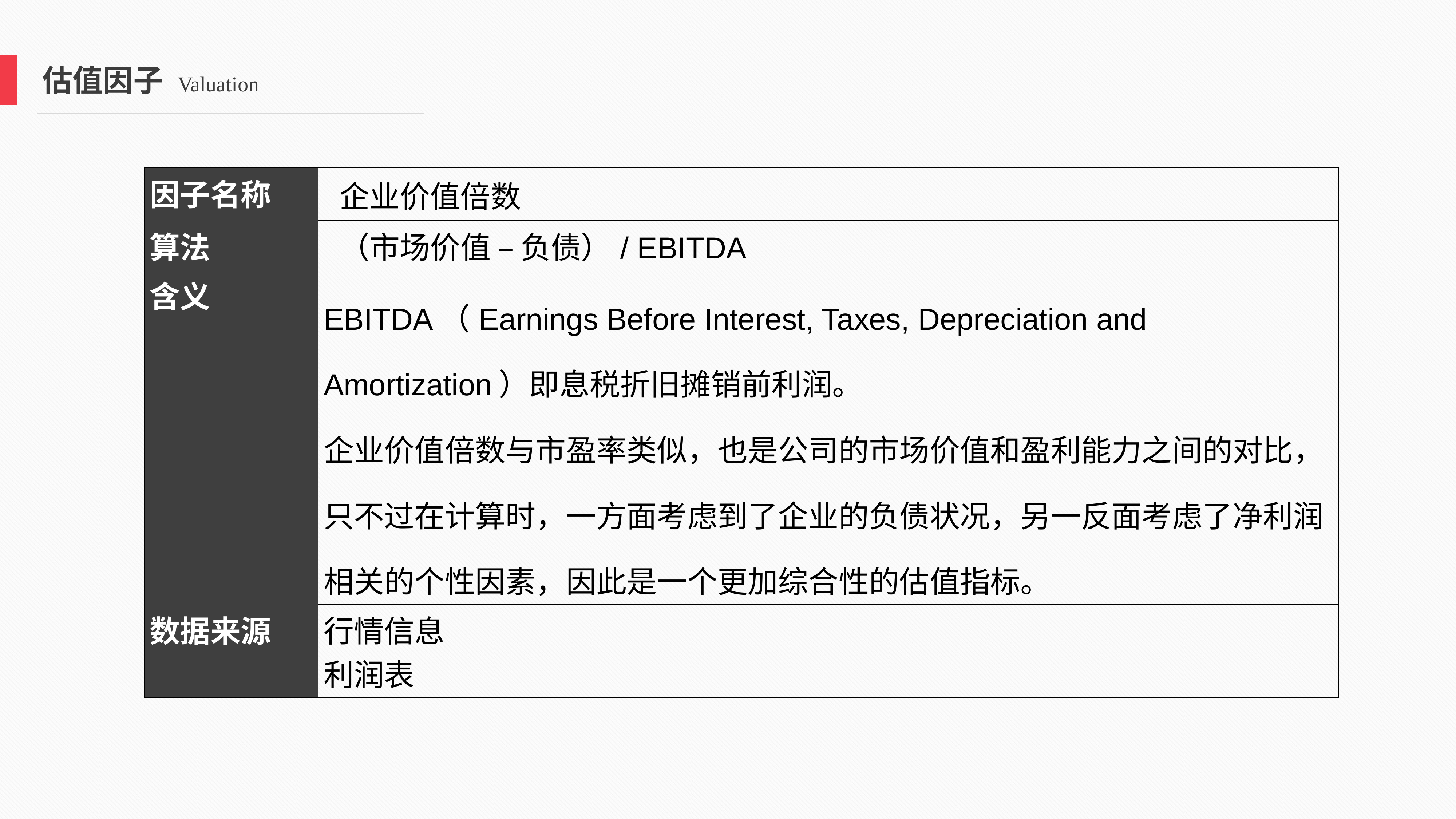

估值因子 Valuation
| 因子名称 | 企业价值倍数 |
| --- | --- |
| 算法 | （市场价值 – 负债）/ EBITDA |
| 含义 | EBITDA（Earnings Before Interest, Taxes, Depreciation and Amortization）即息税折旧摊销前利润。 企业价值倍数与市盈率类似，也是公司的市场价值和盈利能力之间的对比，只不过在计算时，一方面考虑到了企业的负债状况，另一反面考虑了净利润相关的个性因素，因此是一个更加综合性的估值指标。 |
| 数据来源 | 行情信息 利润表 |